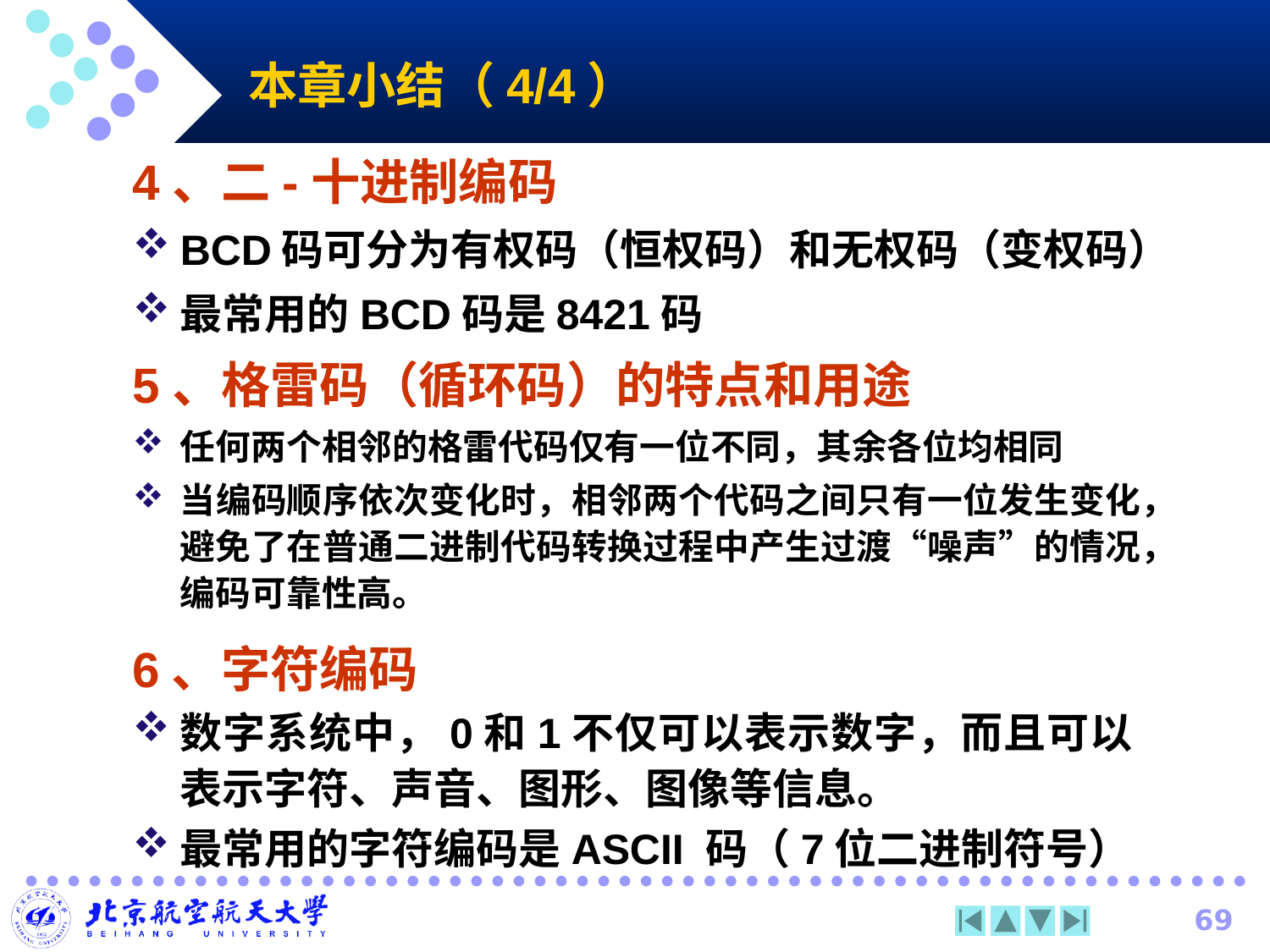

# 本章小结（4/4）
4、二-十进制编码
BCD码可分为有权码（恒权码）和无权码（变权码）
最常用的BCD码是8421码
5、格雷码（循环码）的特点和用途
任何两个相邻的格雷代码仅有一位不同，其余各位均相同
当编码顺序依次变化时，相邻两个代码之间只有一位发生变化，避免了在普通二进制代码转换过程中产生过渡“噪声”的情况，编码可靠性高。

6、字符编码
数字系统中，0和1不仅可以表示数字，而且可以表示字符、声音、图形、图像等信息。
最常用的字符编码是ASCII 码（7位二进制符号）
69